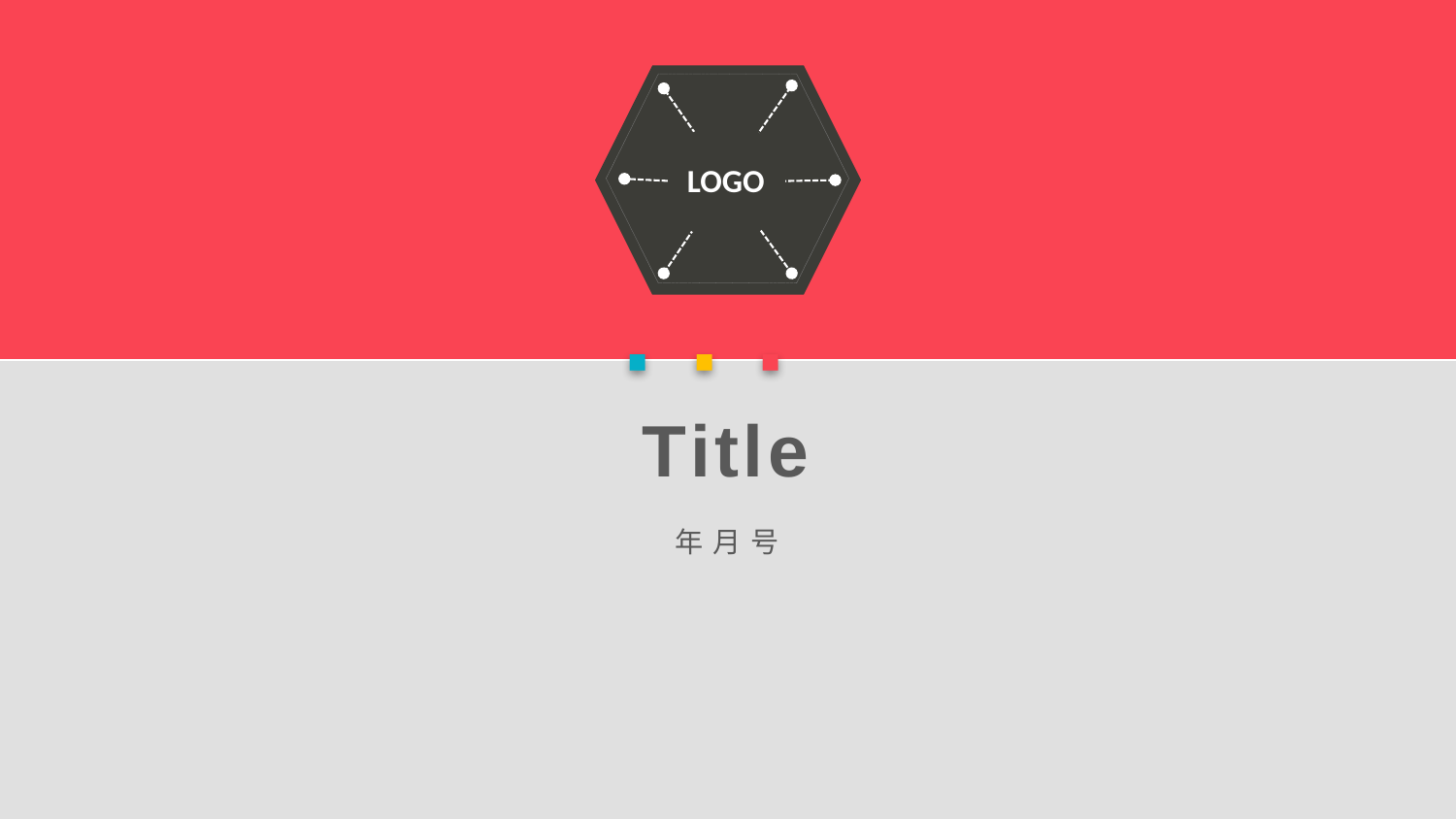

LOGO
· · ·
Title
年 月 号